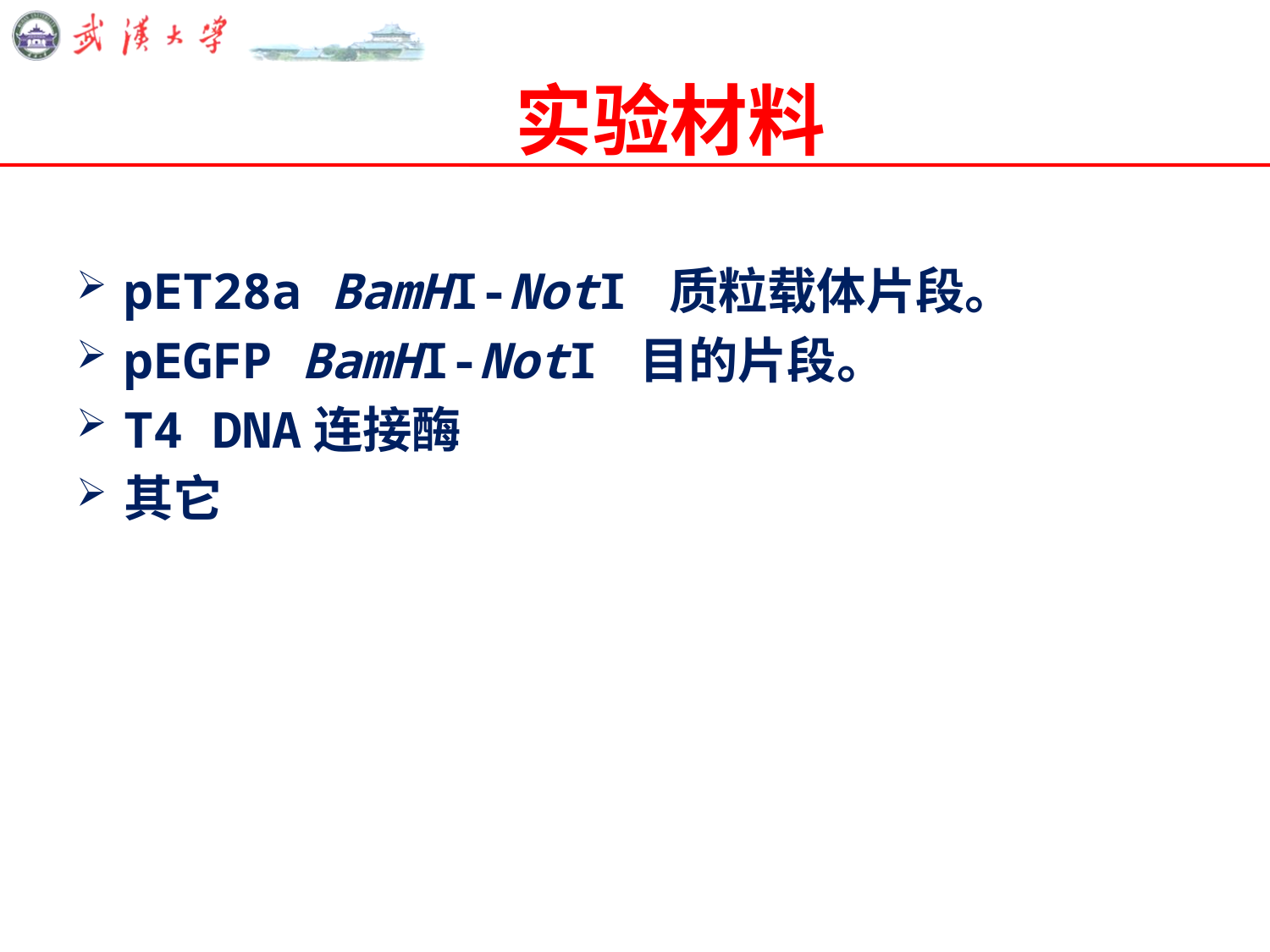

# 实验材料

pET28a BamHI-NotI 质粒载体片段。
pEGFP BamHI-NotI 目的片段。
T4 DNA连接酶
其它